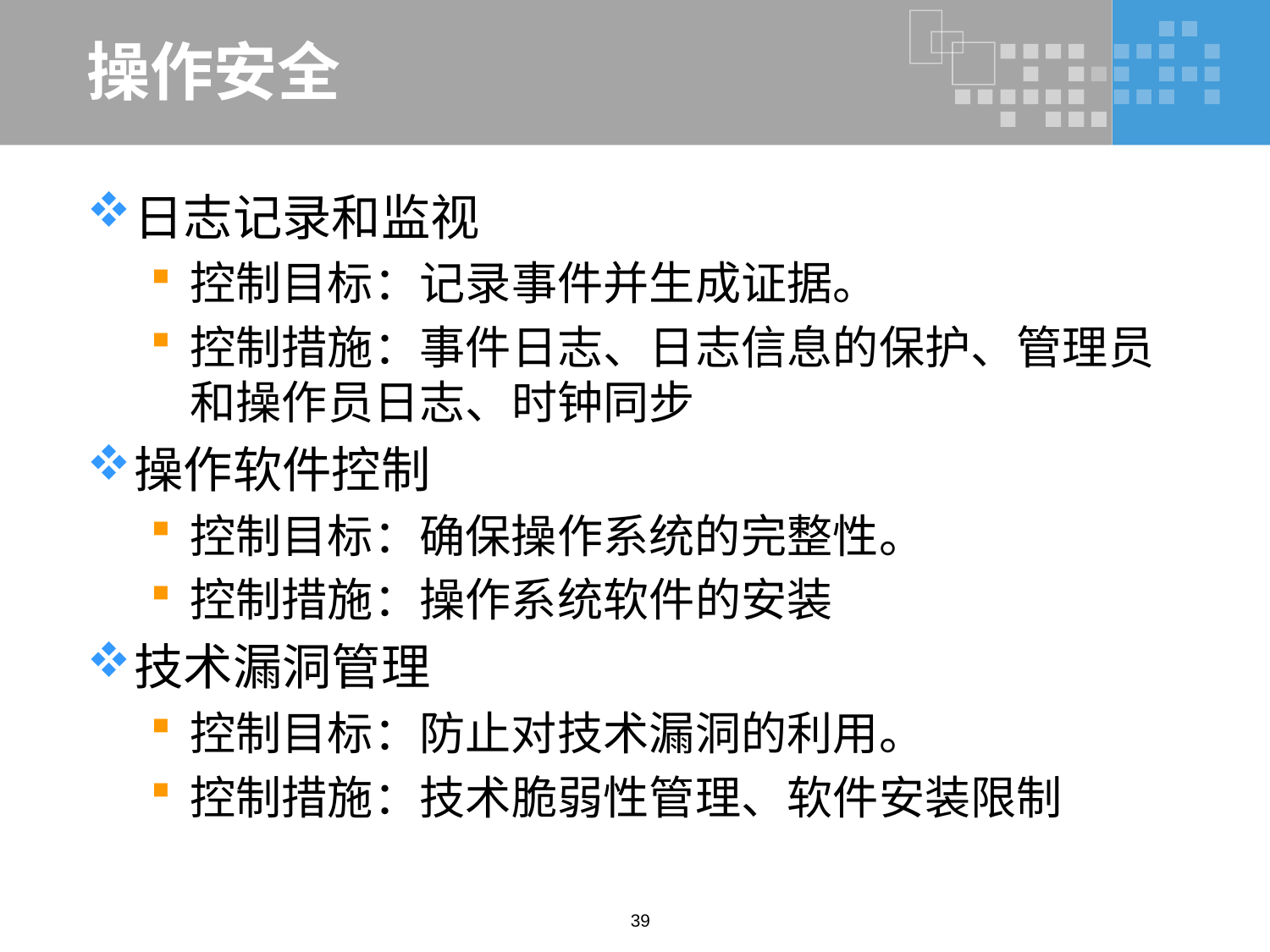

# 操作安全
日志记录和监视
控制目标：记录事件并生成证据。
控制措施：事件日志、日志信息的保护、管理员和操作员日志、时钟同步
操作软件控制
控制目标：确保操作系统的完整性。
控制措施：操作系统软件的安装
技术漏洞管理
控制目标：防止对技术漏洞的利用。
控制措施：技术脆弱性管理、软件安装限制

39